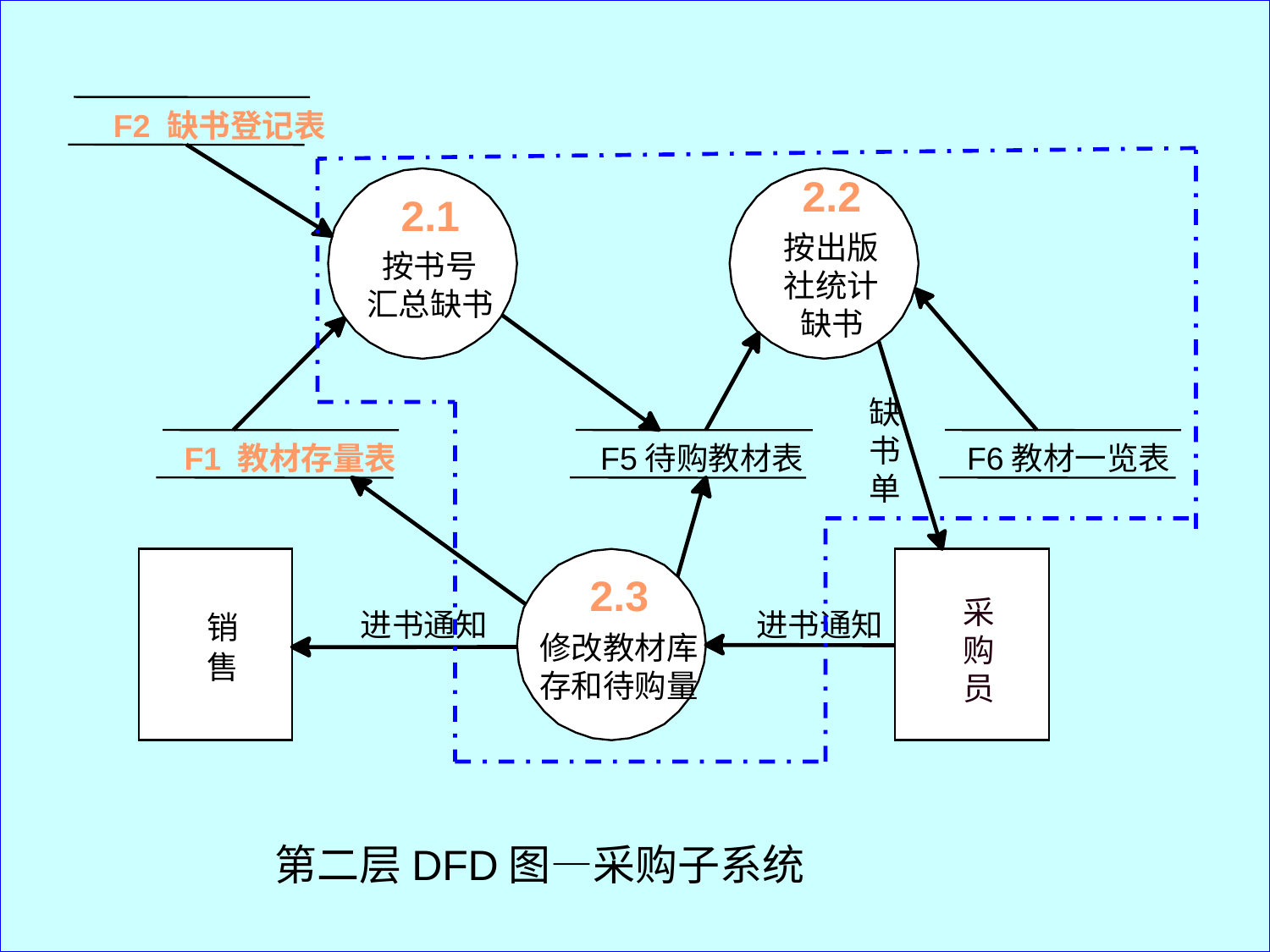

F2 缺书登记表

2.2
2.1

按出版
按书号
社统计
汇总缺书

缺书

缺

书
F1 教材存量表
F5待购教材表
F6教材一览表
单

2.3
采
购
员
进书通知
进书通知
销
修改教材库

售

存和待购量

第二层DFD图—采购子系统

146